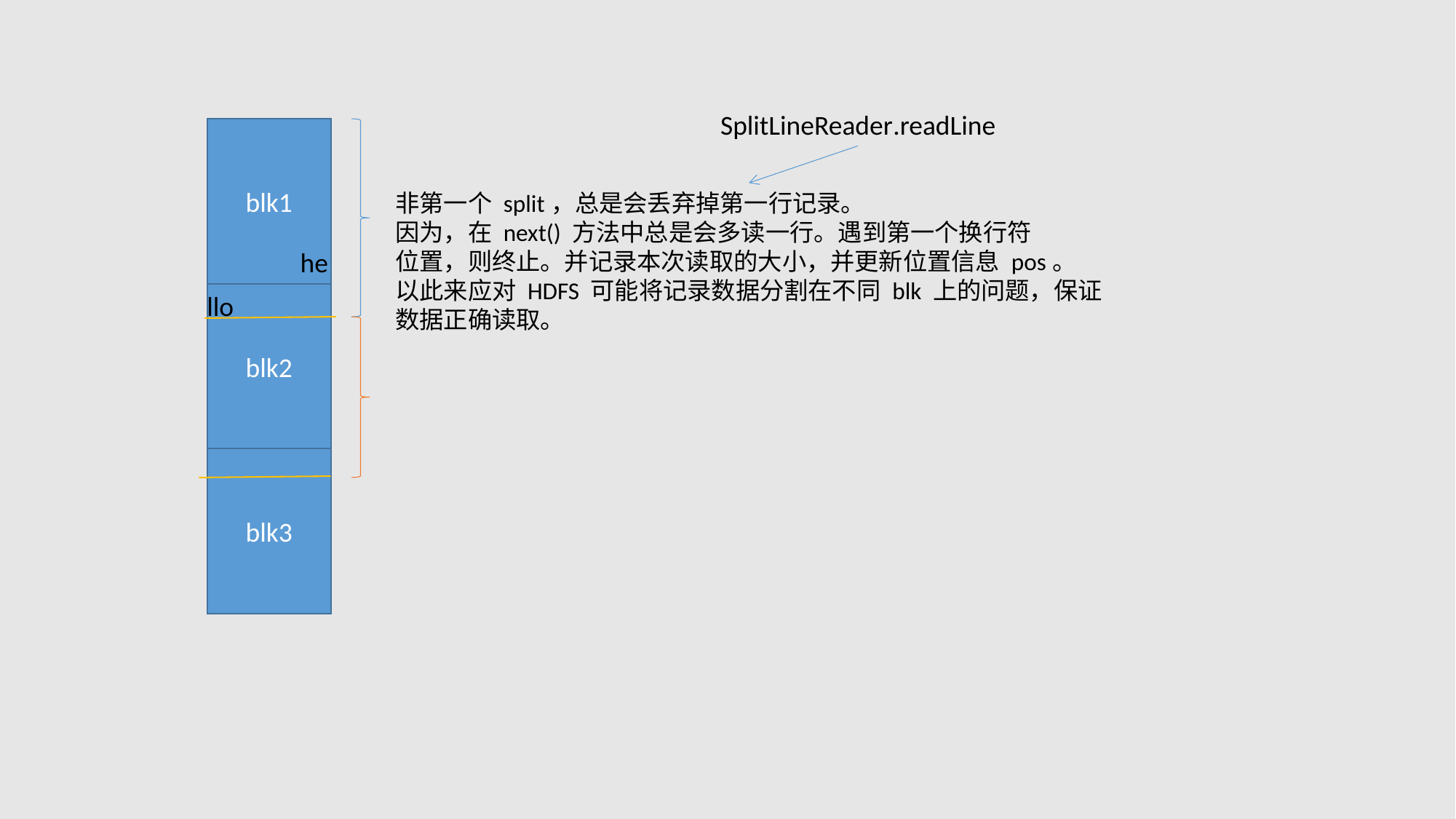

SplitLineReader.readLine

blk1
非第一个 split，总是会丢弃掉第一行记录。
因为，在 next() 方法中总是会多读一行。遇到第一个换行符
位置，则终止。并记录本次读取的大小，并更新位置信息 pos。
以此来应对 HDFS 可能将记录数据分割在不同 blk 上的问题，保证
数据正确读取。
he
llo
blk2

blk3